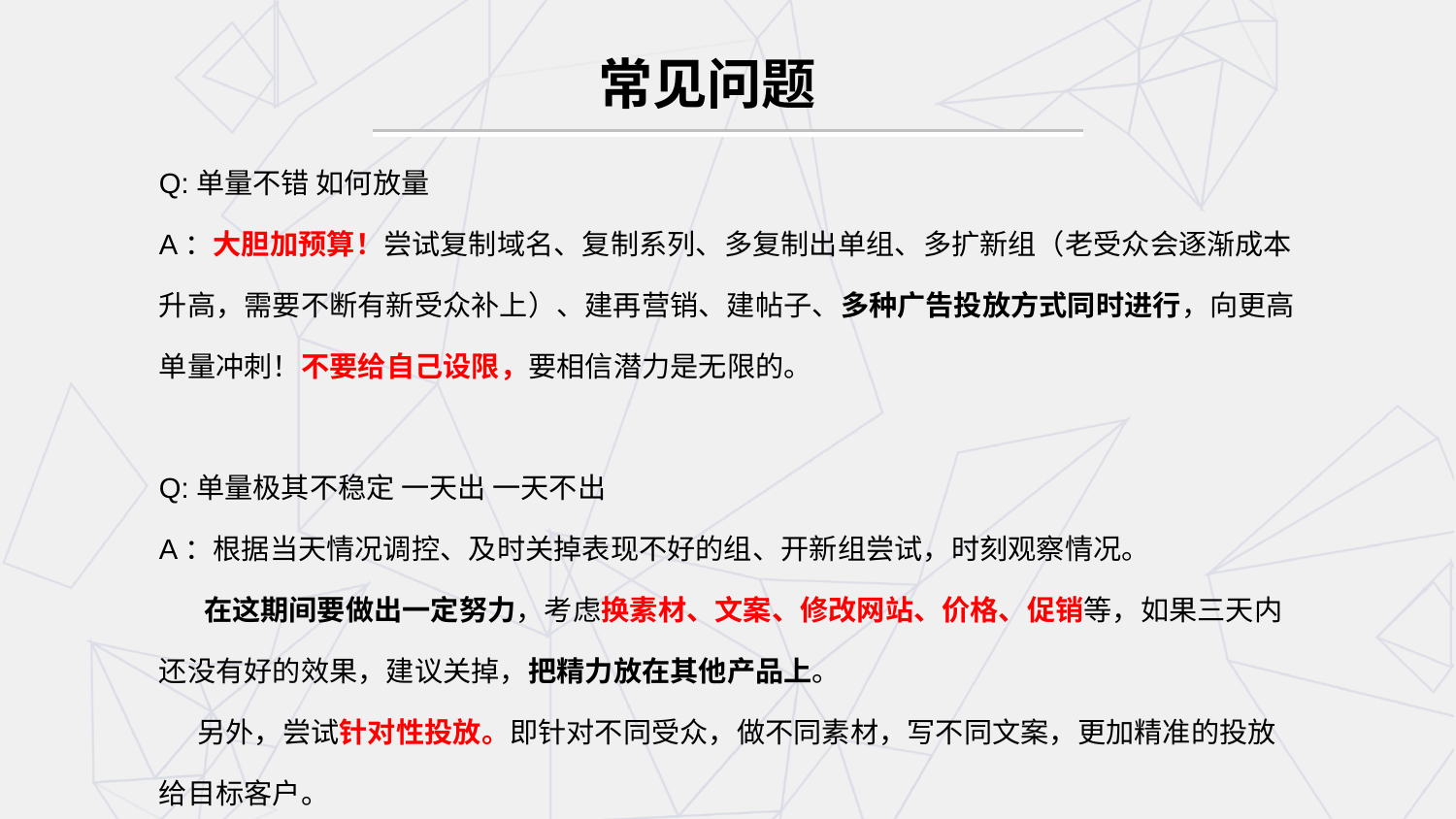

# 常见问题
Q:单量不错 如何放量
A：大胆加预算！尝试复制域名、复制系列、多复制出单组、多扩新组（老受众会逐渐成本升高，需要不断有新受众补上）、建再营销、建帖子、多种广告投放方式同时进行，向更高单量冲刺！不要给自己设限，要相信潜力是无限的。

Q:单量极其不稳定 一天出 一天不出
A：根据当天情况调控、及时关掉表现不好的组、开新组尝试，时刻观察情况。
      在这期间要做出一定努力，考虑换素材、文案、修改网站、价格、促销等，如果三天内还没有好的效果，建议关掉，把精力放在其他产品上。
     另外，尝试针对性投放。即针对不同受众，做不同素材，写不同文案，更加精准的投放给目标客户。